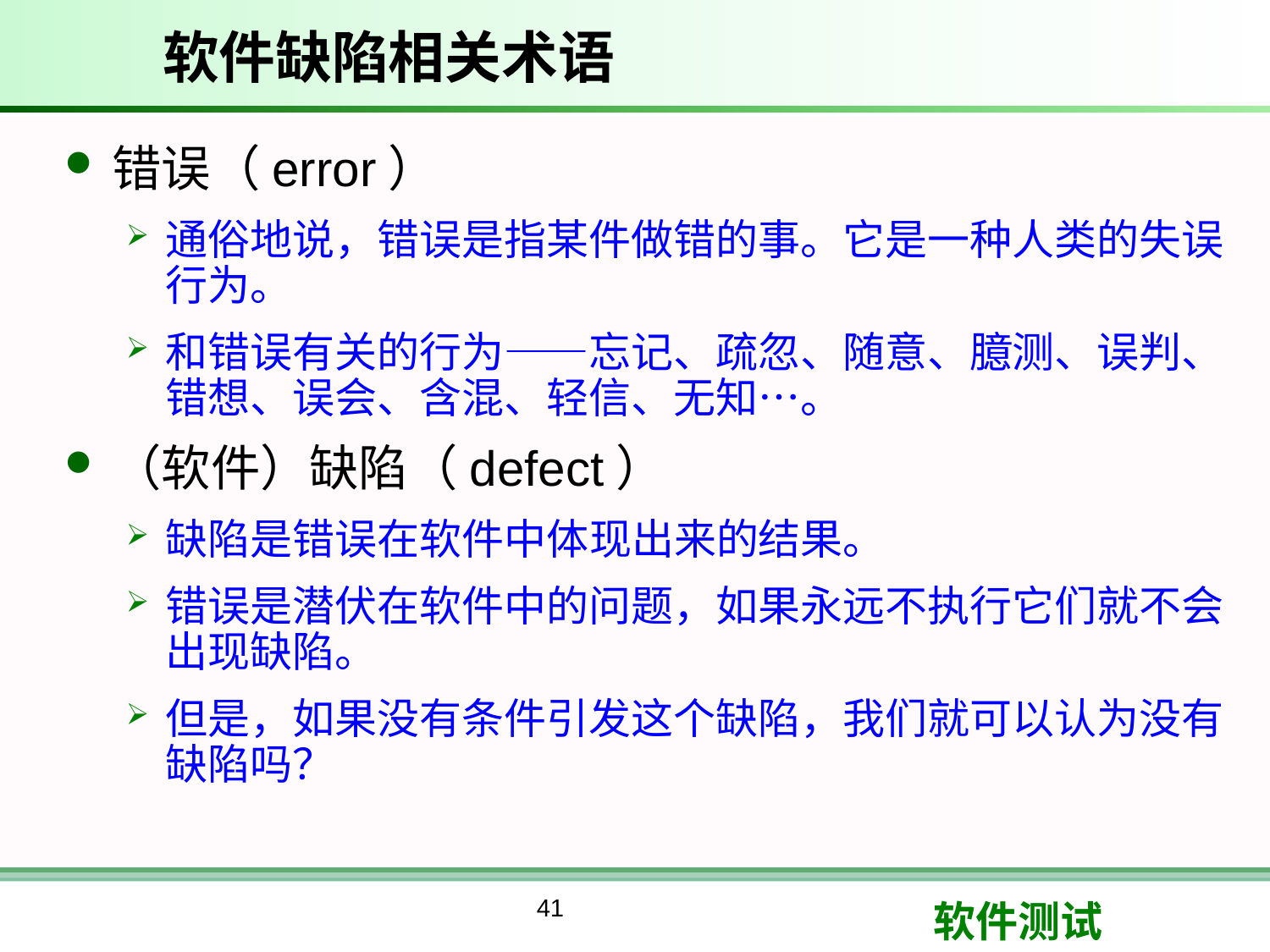

# 软件缺陷相关术语
错误（error）
通俗地说，错误是指某件做错的事。它是一种人类的失误行为。
和错误有关的行为——忘记、疏忽、随意、臆测、误判、错想、误会、含混、轻信、无知…。
（软件）缺陷（defect）
缺陷是错误在软件中体现出来的结果。
错误是潜伏在软件中的问题，如果永远不执行它们就不会出现缺陷。
但是，如果没有条件引发这个缺陷，我们就可以认为没有缺陷吗？

41